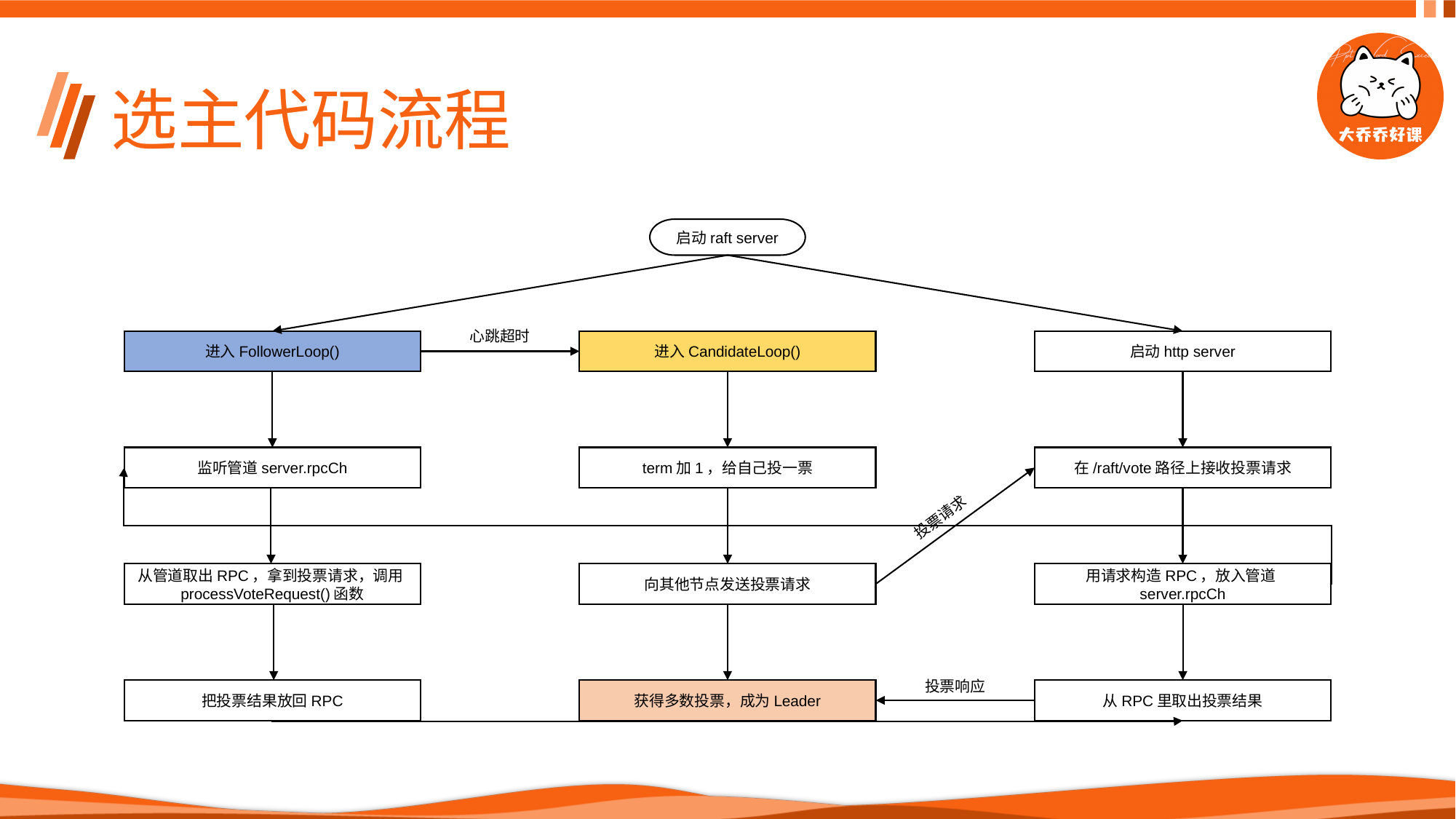

# 选主代码流程
启动raft server
心跳超时
进入FollowerLoop()
进入CandidateLoop()
启动http server
监听管道server.rpcCh
term加1，给自己投一票
在/raft/vote路径上接收投票请求
投票请求
从管道取出RPC，拿到投票请求，调用processVoteRequest()函数
向其他节点发送投票请求
用请求构造RPC，放入管道server.rpcCh
投票响应
把投票结果放回RPC
获得多数投票，成为Leader
从RPC里取出投票结果